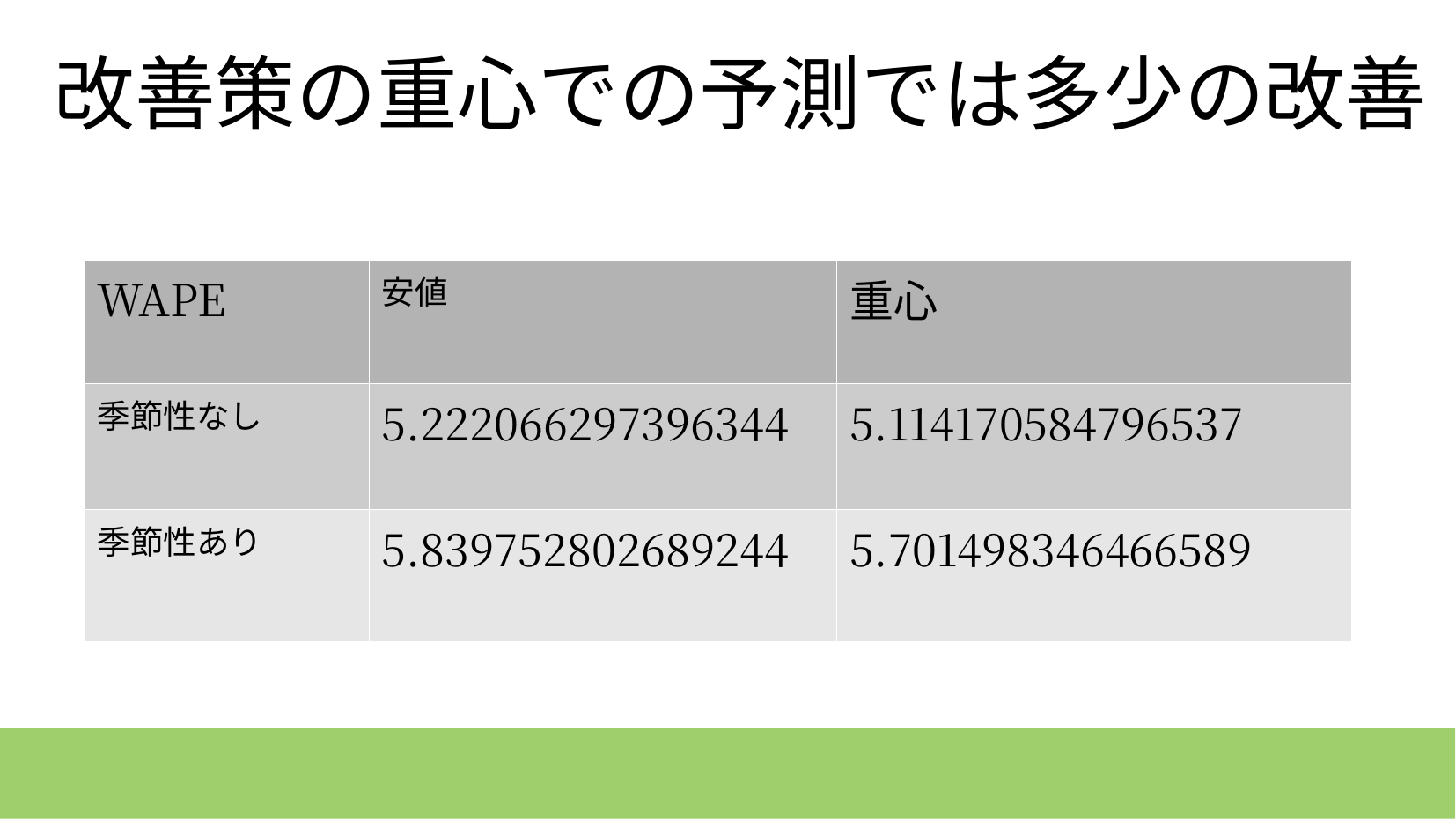

# 改善策の重心での予測では多少の改善
| WAPE | 安値 | 重心 |
| --- | --- | --- |
| 季節性なし | 5.222066297396344 | 5.114170584796537 |
| 季節性あり | 5.839752802689244 | 5.701498346466589 |